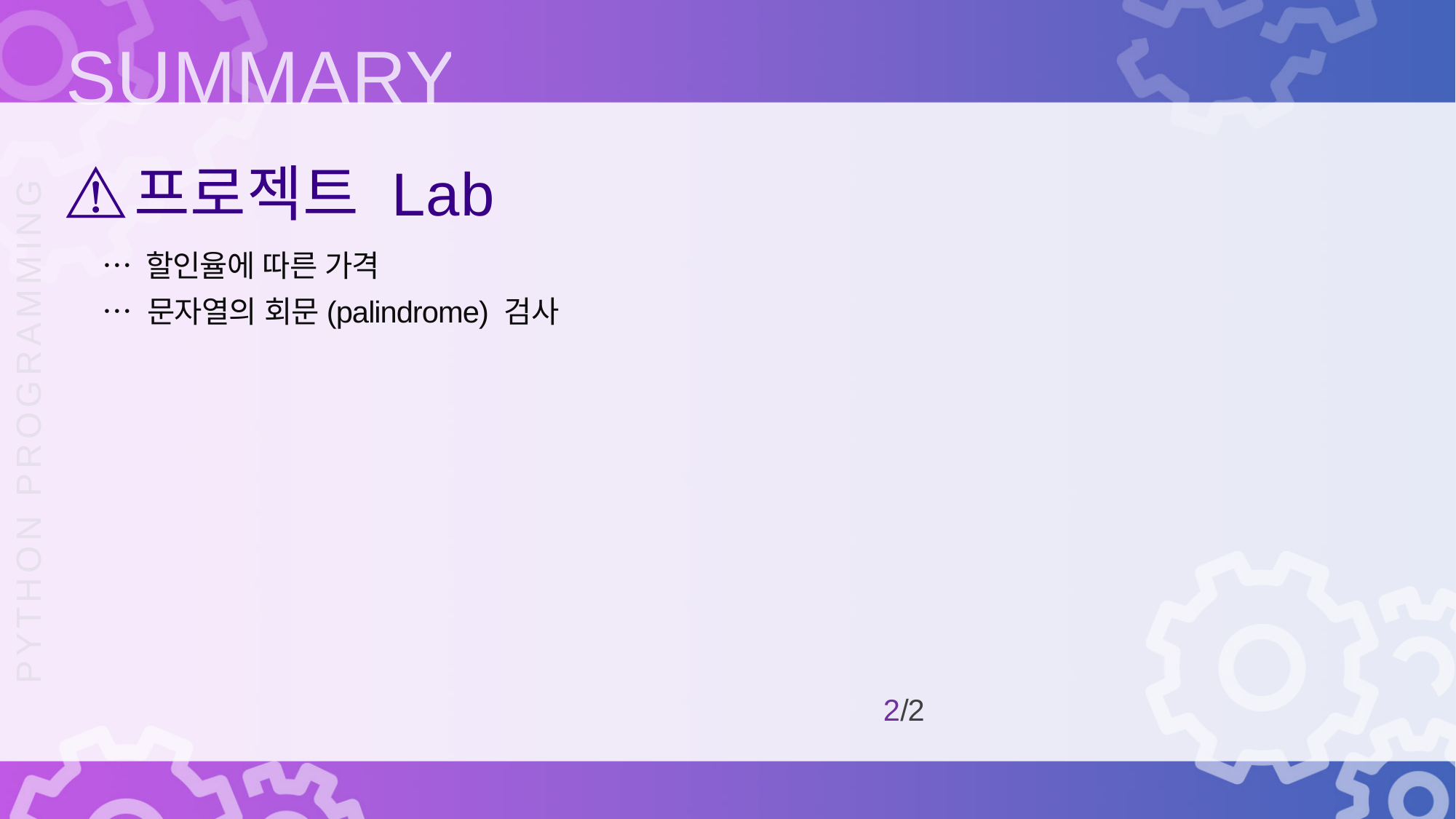

프로젝트 Lab
… 할인율에 따른 가격
… 문자열의 회문(palindrome) 검사
2/2